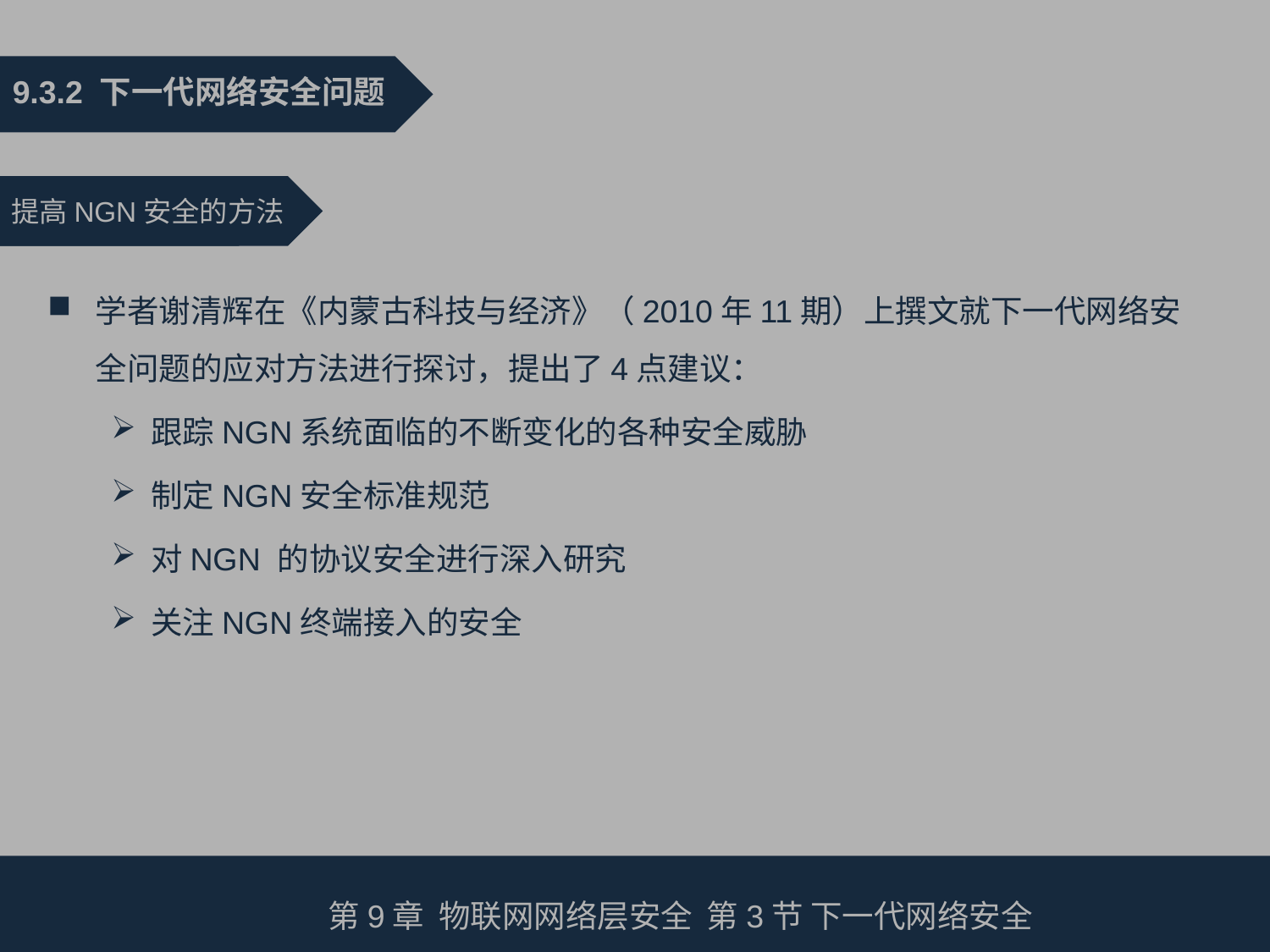

9.3.2 下一代网络安全问题
提高NGN安全的方法
学者谢清辉在《内蒙古科技与经济》（2010年11期）上撰文就下一代网络安全问题的应对方法进行探讨，提出了4点建议：
跟踪NGN系统面临的不断变化的各种安全威胁
制定NGN安全标准规范
对NGN 的协议安全进行深入研究
关注NGN终端接入的安全
第9章  物联网网络层安全  第3节 下一代网络安全